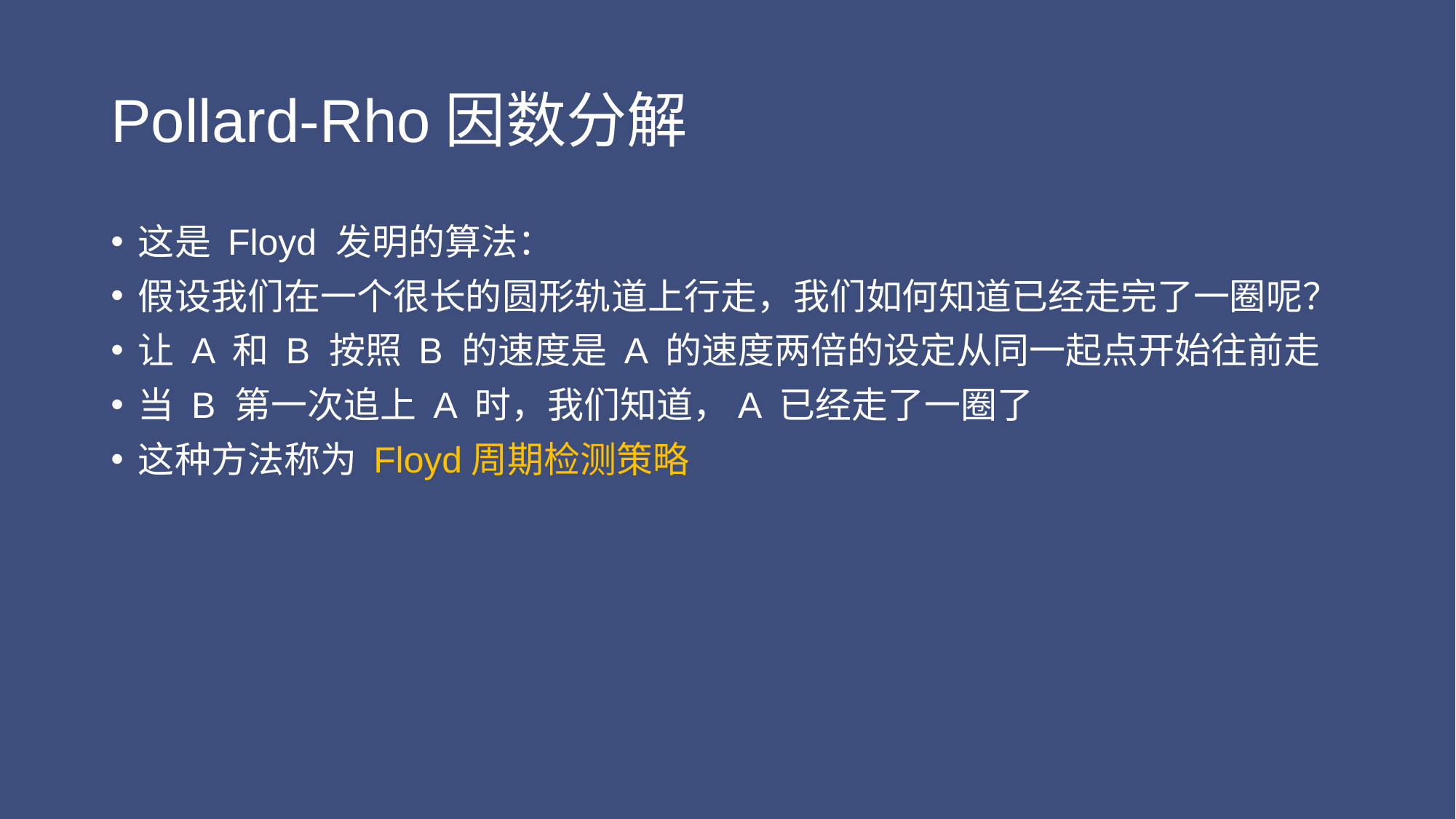

# Pollard-Rho因数分解
这是 Floyd 发明的算法：
假设我们在一个很长的圆形轨道上行走，我们如何知道已经走完了一圈呢？
让 A 和 B 按照 B 的速度是 A 的速度两倍的设定从同一起点开始往前走
当 B 第一次追上 A 时，我们知道，A 已经走了一圈了
这种方法称为 Floyd周期检测策略